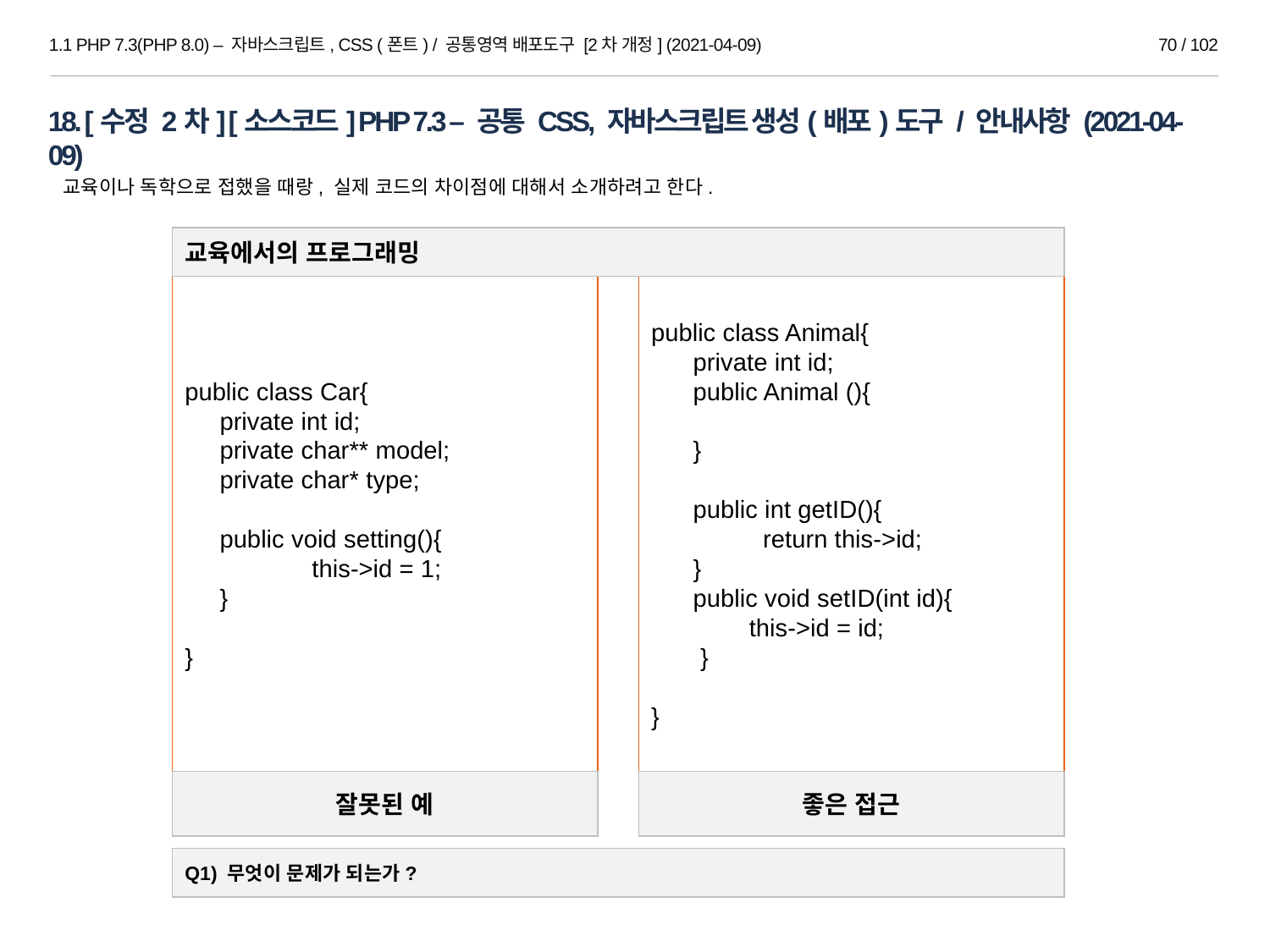

1.1 PHP 7.3(PHP 8.0) – 자바스크립트, CSS (폰트) / 공통영역 배포도구 [2차 개정] (2021-04-09)
70 / 102

18. [수정 2차] [소스코드] PHP 7.3 – 공통 CSS, 자바스크립트 생성(배포)도구 / 안내사항 (2021-04-09)
교육이나 독학으로 접했을 때랑, 실제 코드의 차이점에 대해서 소개하려고 한다.
교육에서의 프로그래밍
public class Car{
     private int id;
     private char** model;
     private char* type;

     public void setting(){
	this->id = 1;
     }

}
public class Animal{
      private int id;
      public Animal (){

      }

      public int getID(){
                return this->id;
      }
      public void setID(int id){
              this->id = id;
       }

}
잘못된 예
좋은 접근
Q1) 무엇이 문제가 되는가?